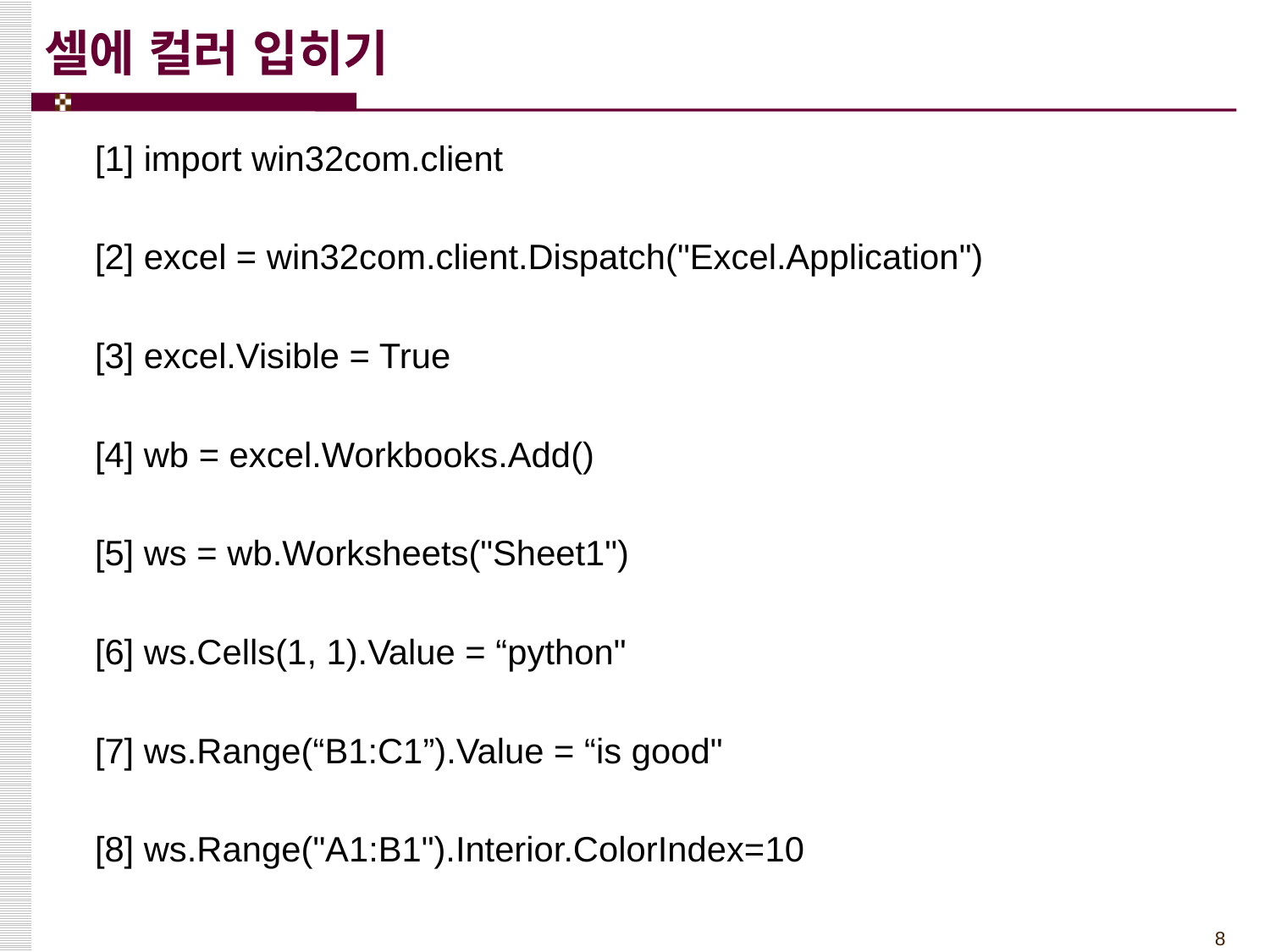

# 셀에 컬러 입히기
[1] import win32com.client

[2] excel = win32com.client.Dispatch("Excel.Application")

[3] excel.Visible = True

[4] wb = excel.Workbooks.Add()

[5] ws = wb.Worksheets("Sheet1")

[6] ws.Cells(1, 1).Value = “python"

[7] ws.Range(“B1:C1”).Value = “is good"

[8] ws.Range("A1:B1").Interior.ColorIndex=10